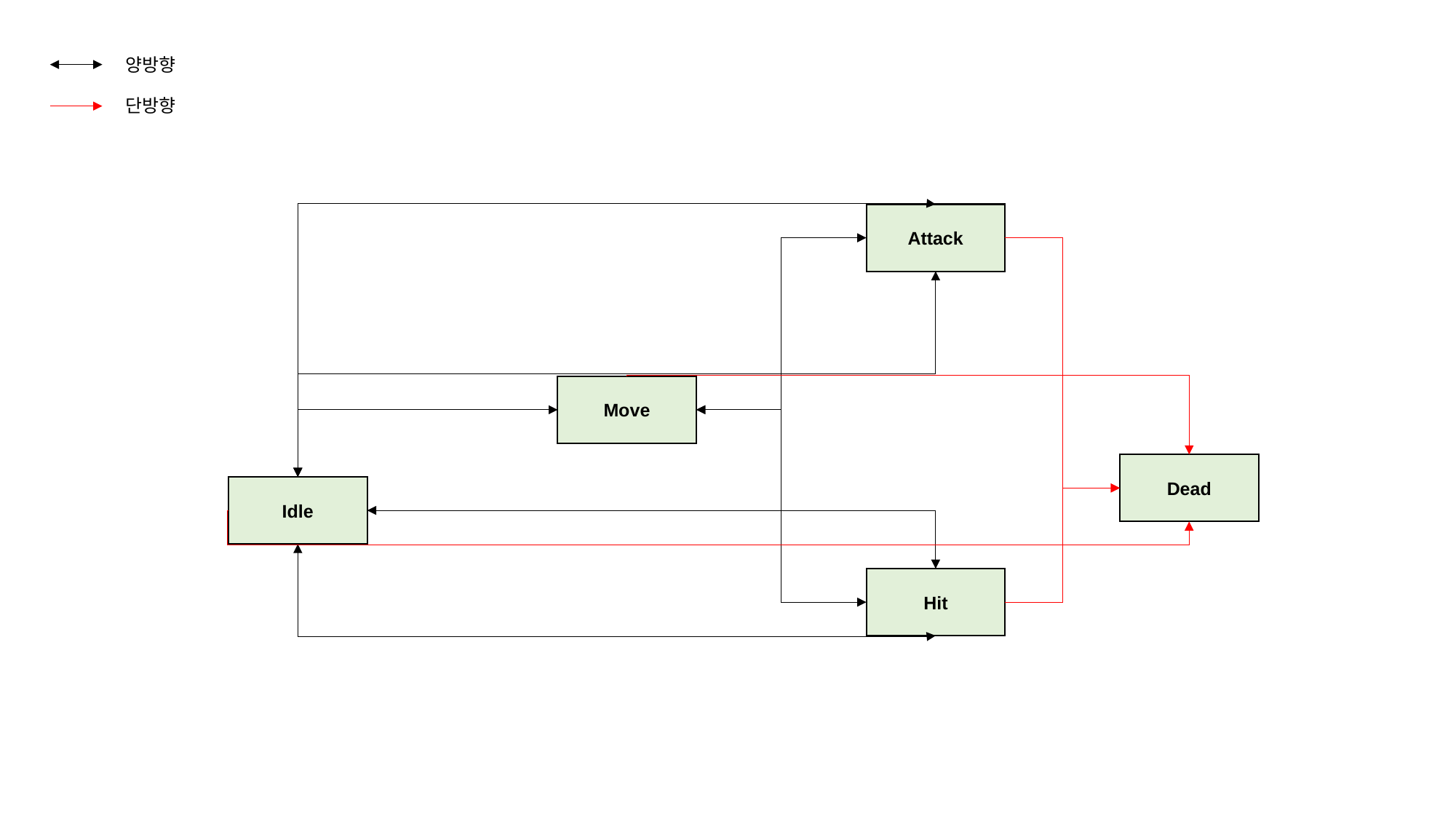

양방향
단방향
Attack
Move
Dead
Idle
Hit